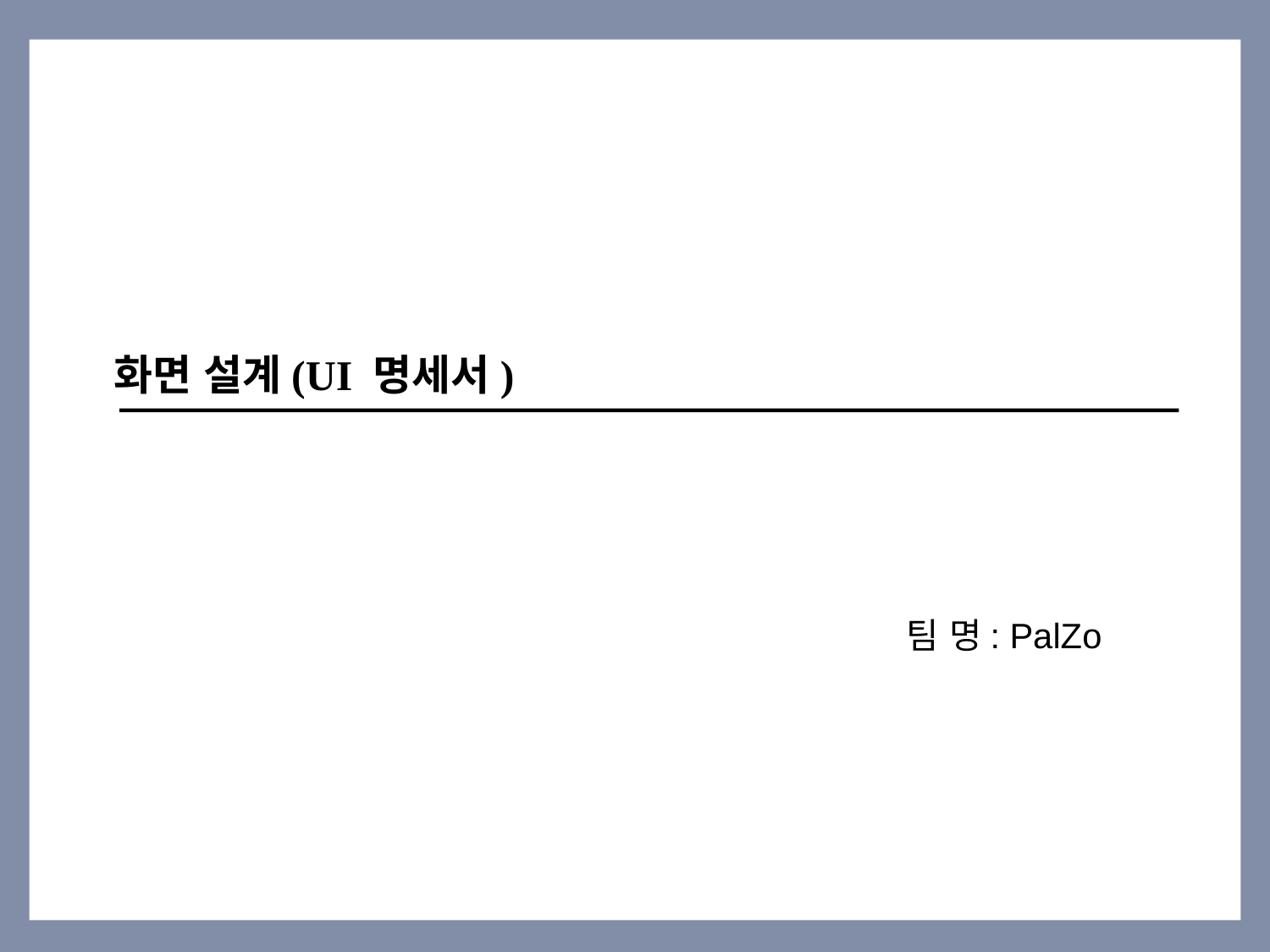

# 화면 설계(UI 명세서)
팀 명: PalZo